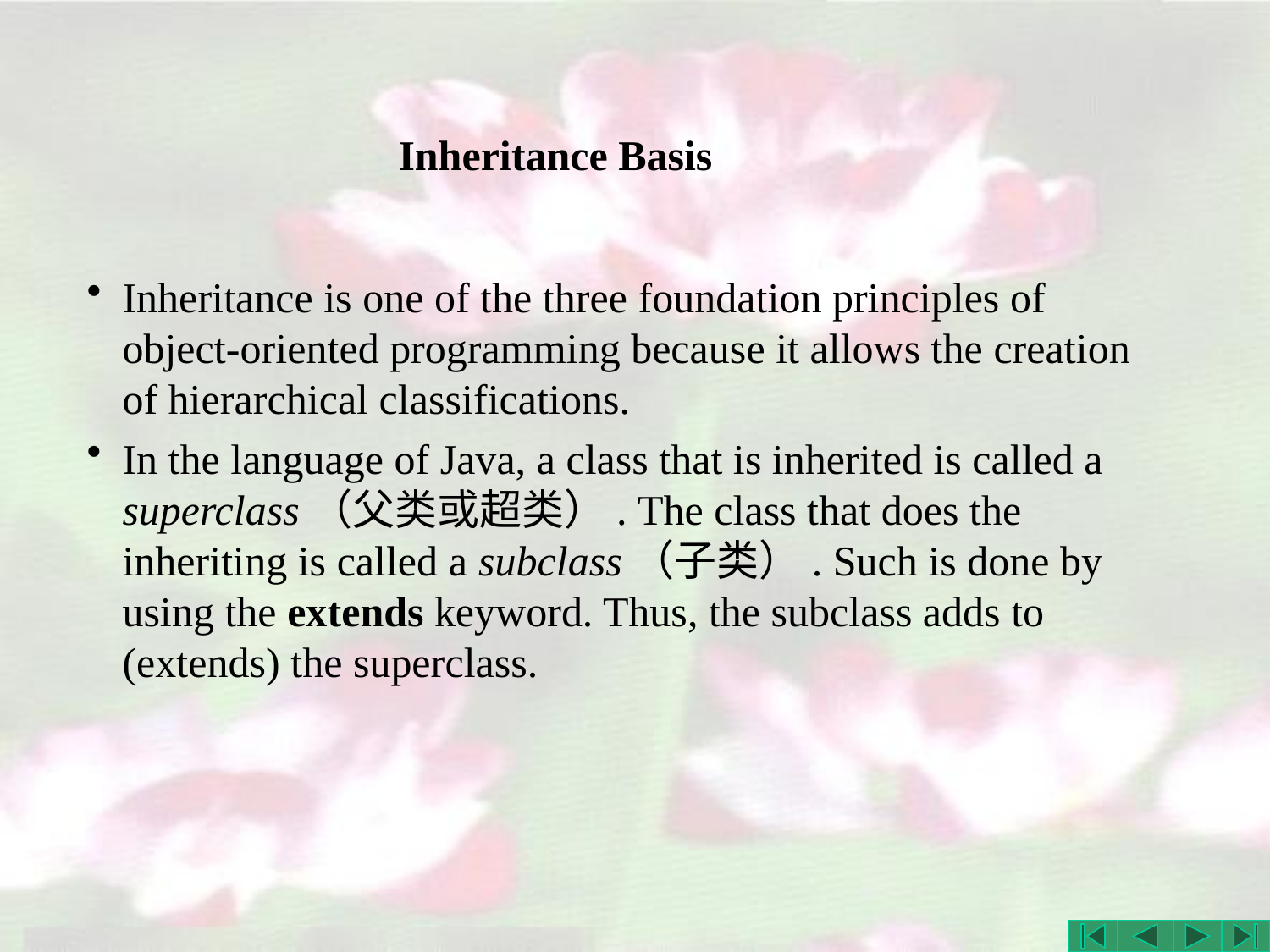

# Inheritance Basis
Inheritance is one of the three foundation principles of object-oriented programming because it allows the creation of hierarchical classifications.
In the language of Java, a class that is inherited is called a superclass（父类或超类）. The class that does the inheriting is called a subclass（子类）. Such is done by using the extends keyword. Thus, the subclass adds to (extends) the superclass.